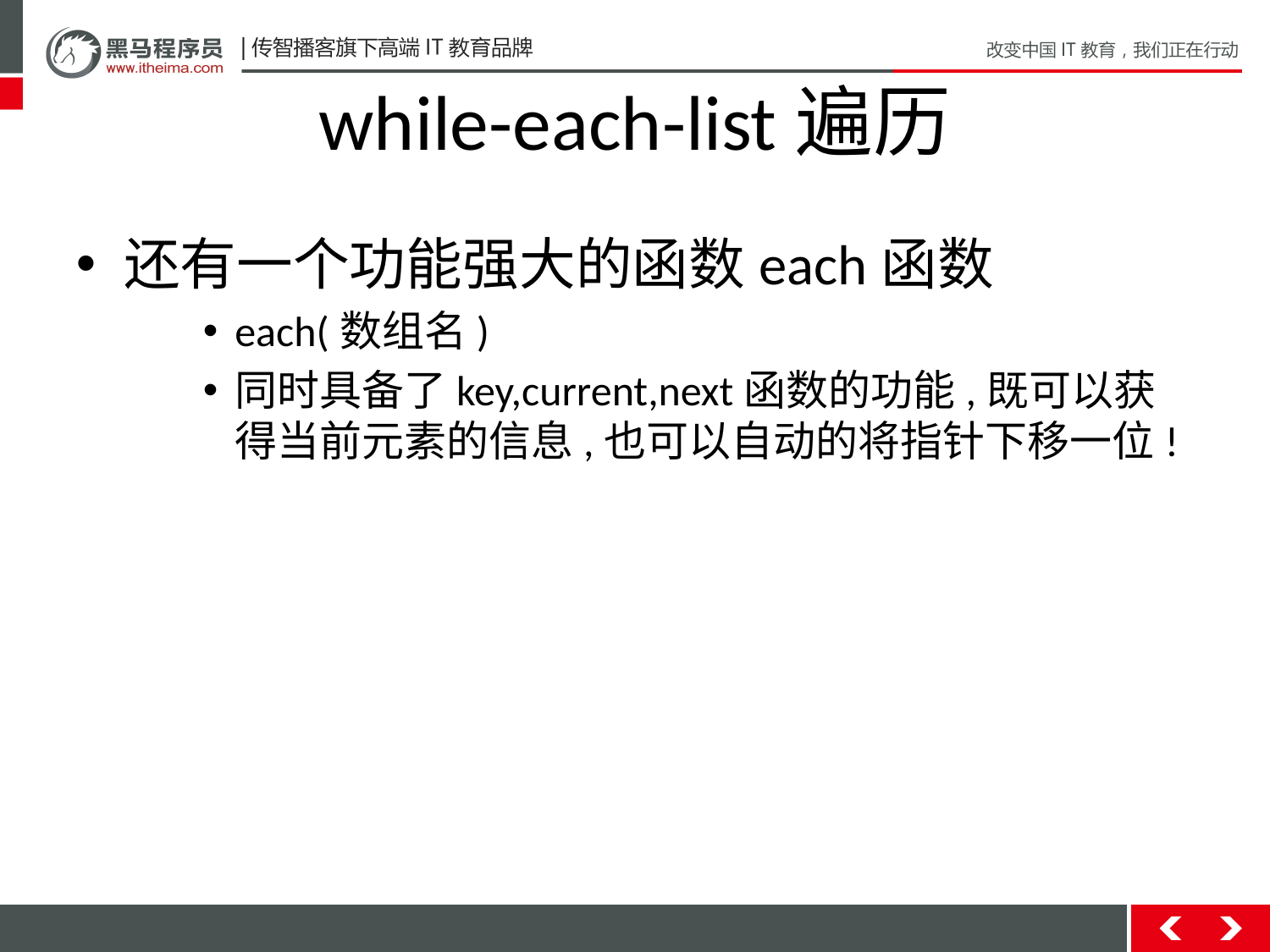

# while-each-list遍历
还有一个功能强大的函数each函数
each(数组名)
同时具备了key,current,next函数的功能,既可以获得当前元素的信息,也可以自动的将指针下移一位!